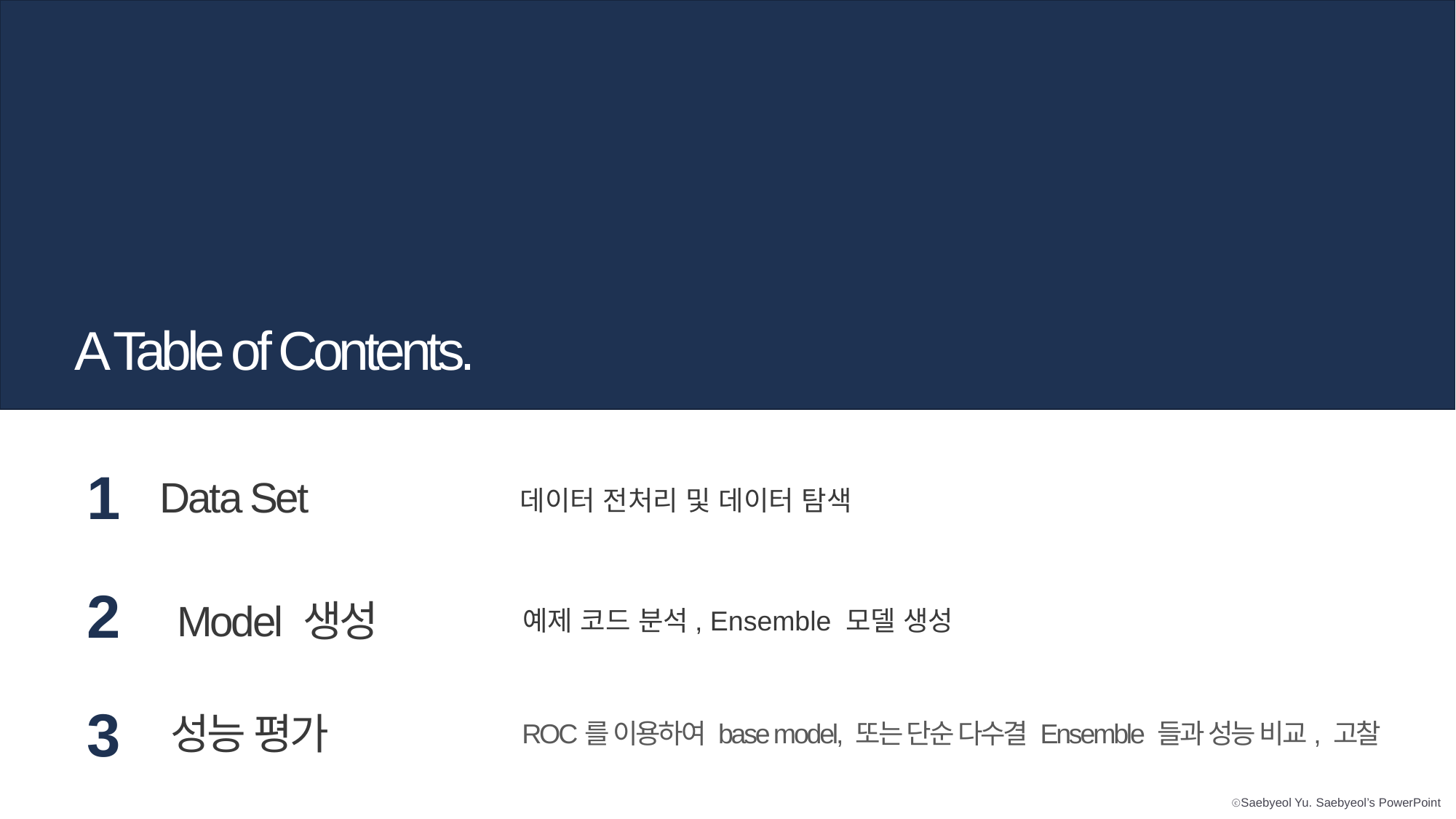

A Table of Contents.
1
Data Set
데이터 전처리 및 데이터 탐색
2
 Model 생성
성능 평가
예제 코드 분석, Ensemble 모델 생성
3

ROC를 이용하여 base model, 또는 단순 다수결 Ensemble 들과 성능 비교, 고찰